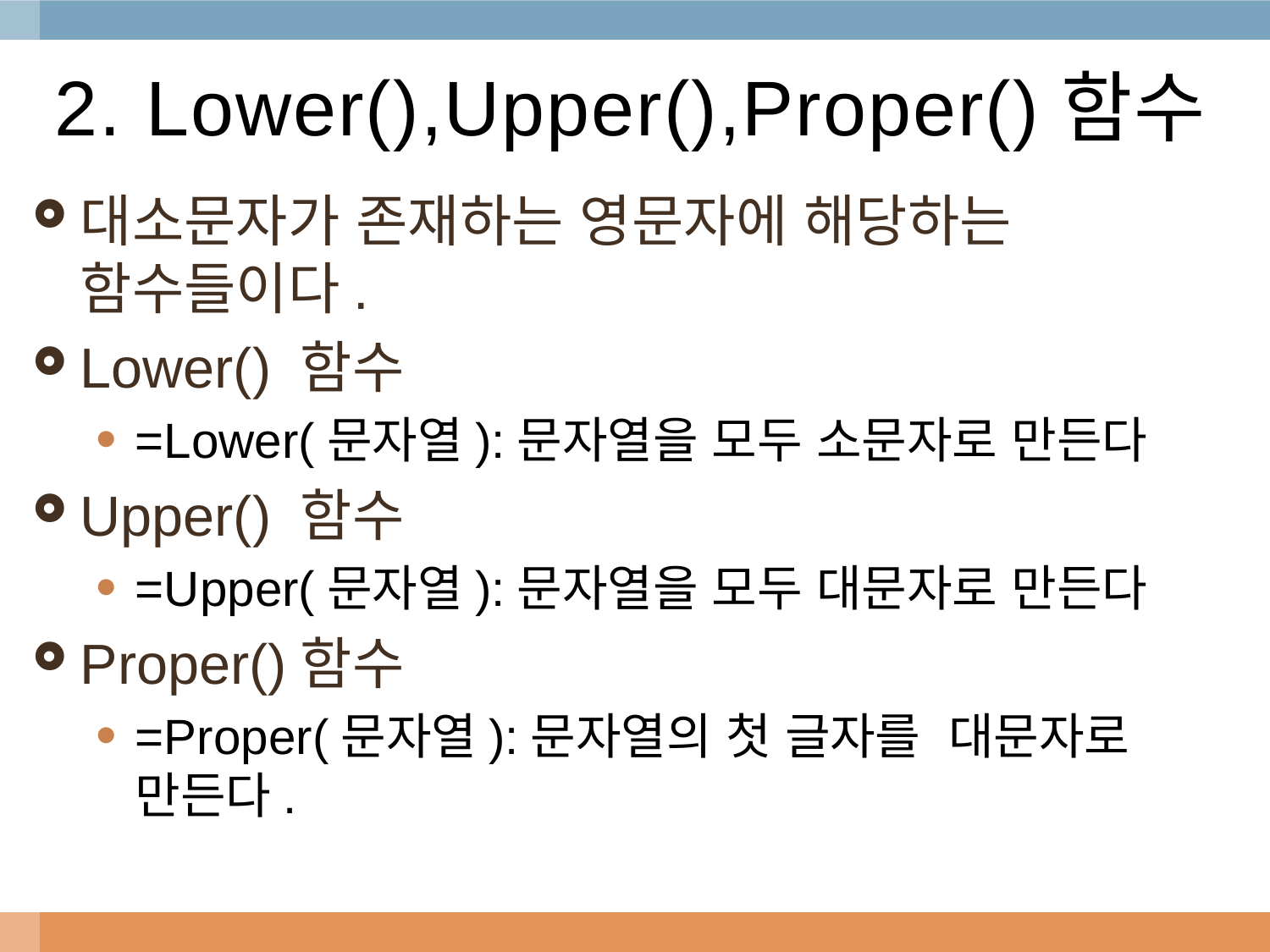

# 2. Lower(),Upper(),Proper()함수
대소문자가 존재하는 영문자에 해당하는 함수들이다.
Lower() 함수
=Lower(문자열):문자열을 모두 소문자로 만든다
Upper() 함수
=Upper(문자열):문자열을 모두 대문자로 만든다
Proper()함수
=Proper(문자열):문자열의 첫 글자를  대문자로 만든다.